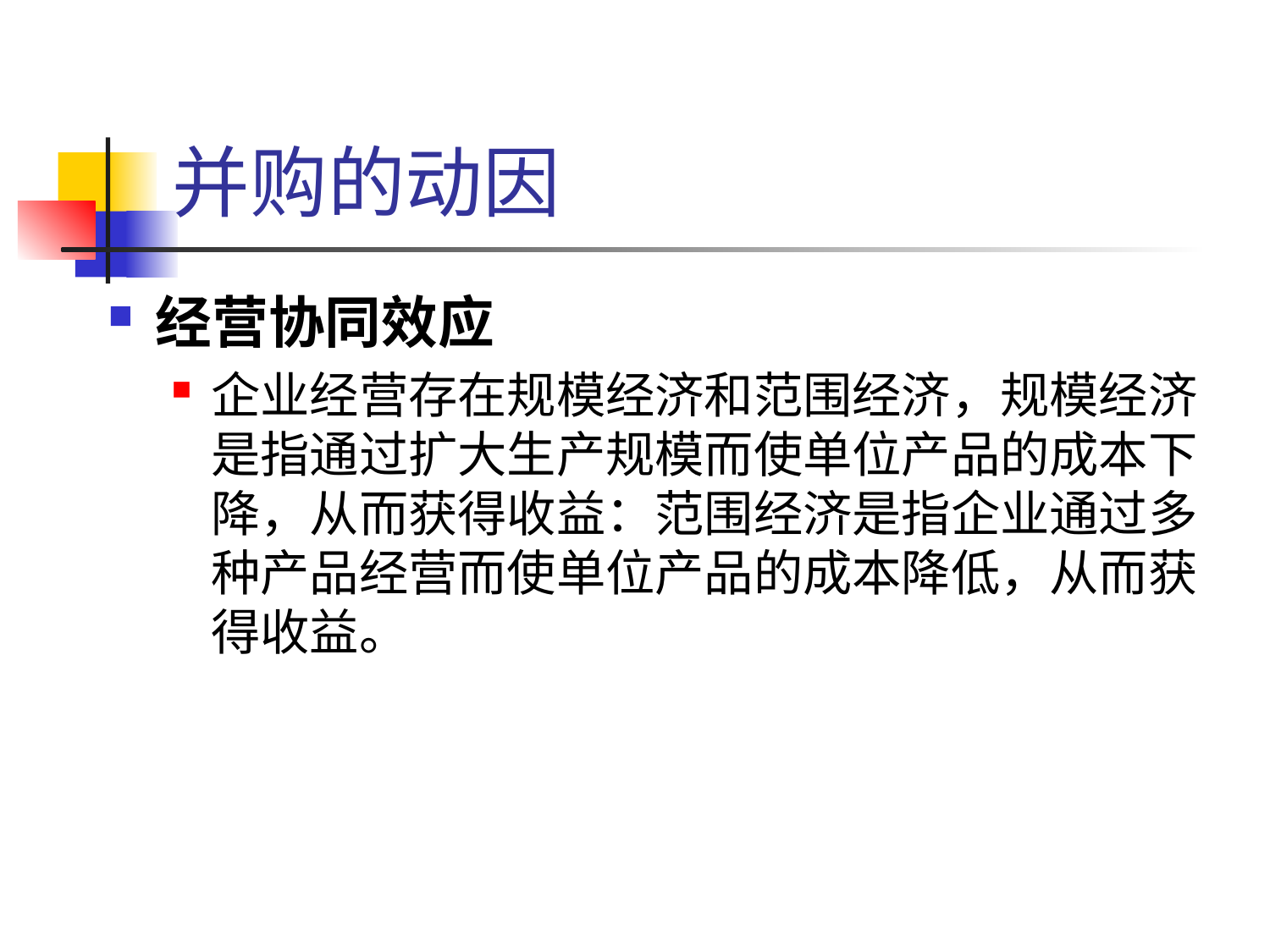

# 并购的动因
经营协同效应
企业经营存在规模经济和范围经济，规模经济是指通过扩大生产规模而使单位产品的成本下降，从而获得收益：范围经济是指企业通过多种产品经营而使单位产品的成本降低，从而获得收益。